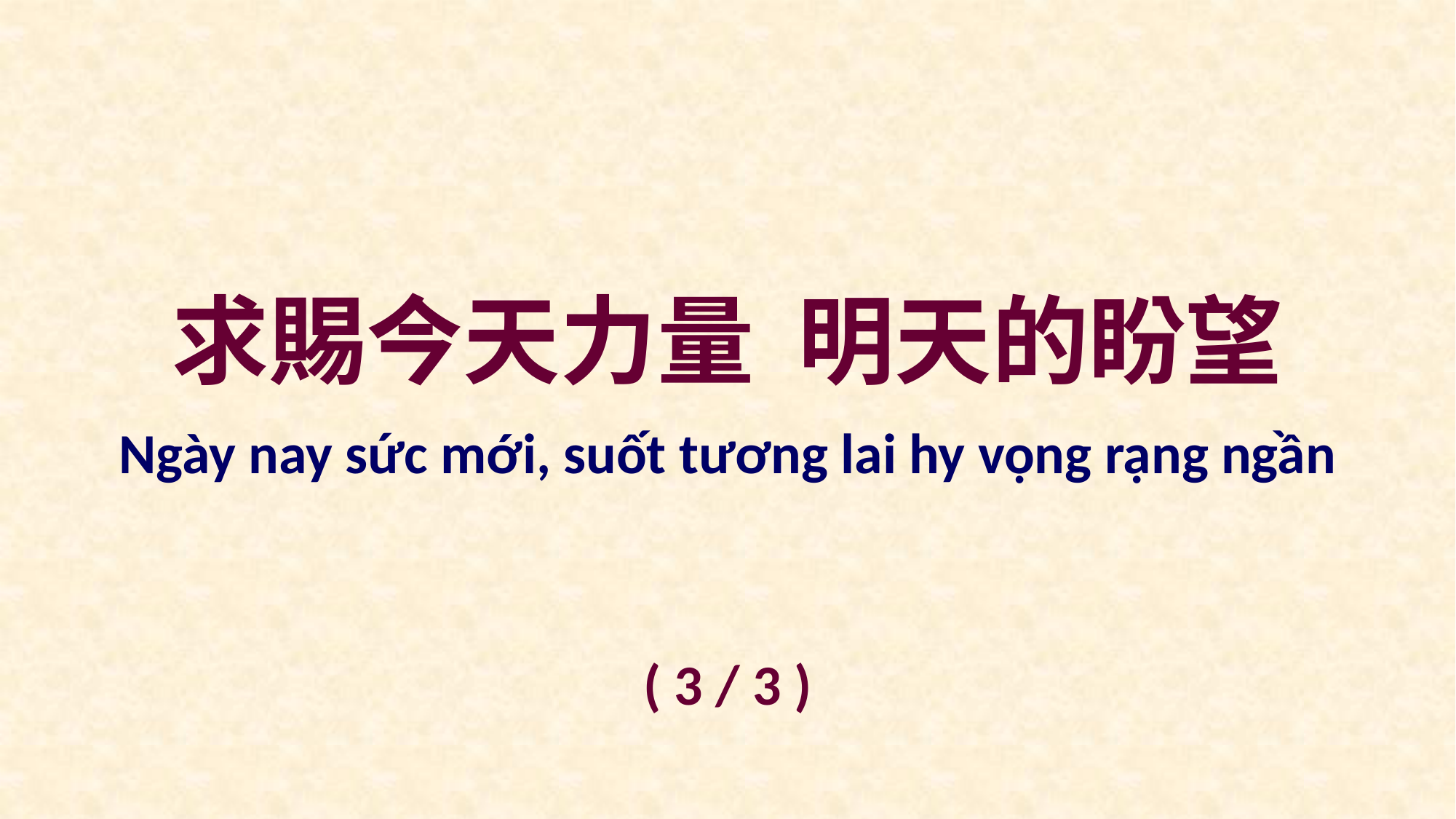

求賜今天力量  明天的盼望
Ngày nay sức mới, suốt tương lai hy vọng rạng ngần
( 3 / 3 )